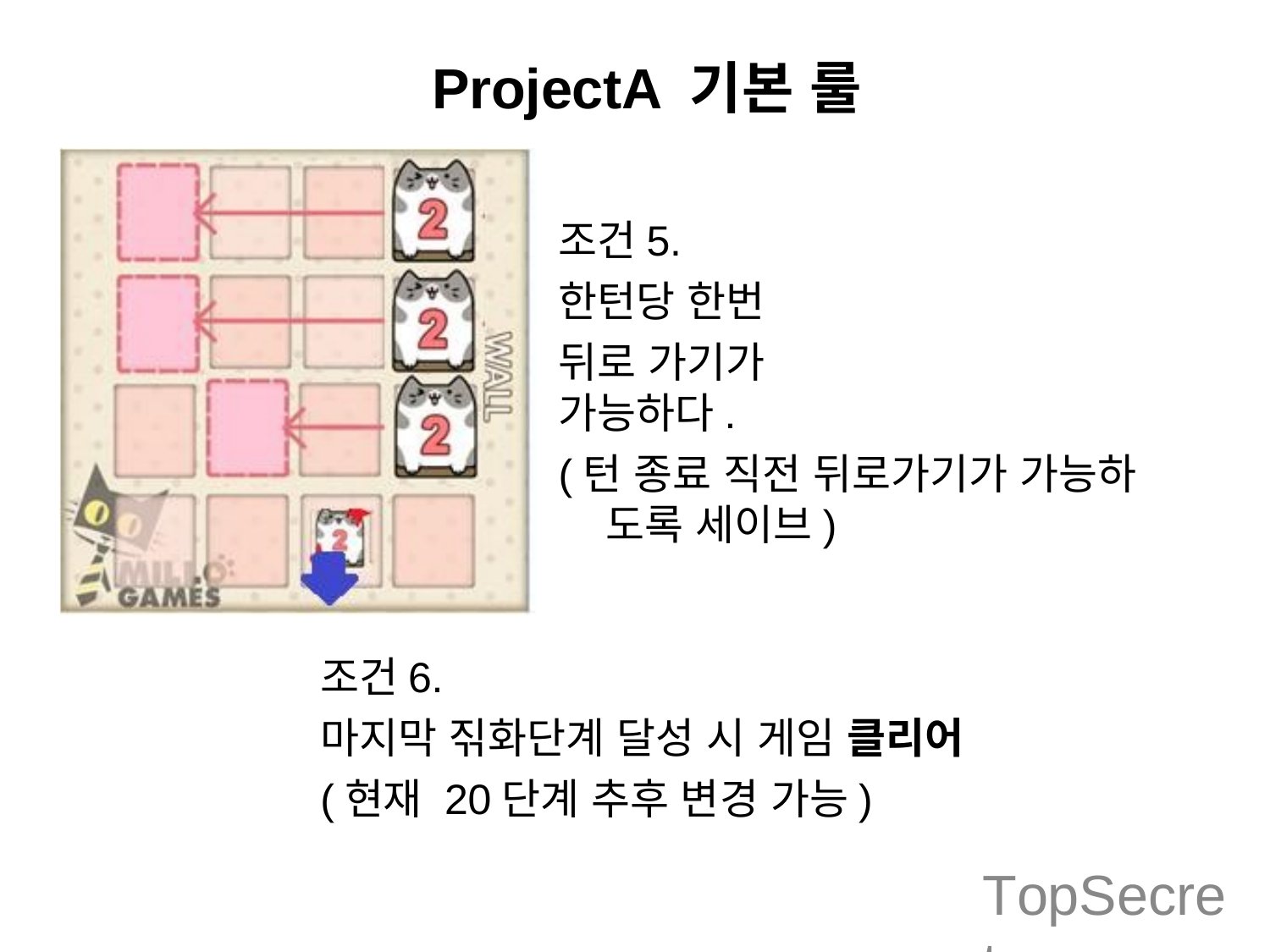

# ProjectA 기본 룰

조건5.  한턴당 한번
뒤로 가기가 가능하다.
(턴 종료 직전 뒤로가기가 가능하  도록 세이브)
조건6.
마지막 짂화단계 달성 시 게임 클리어
(현재 20단계 추후 변경 가능)
TopSecret